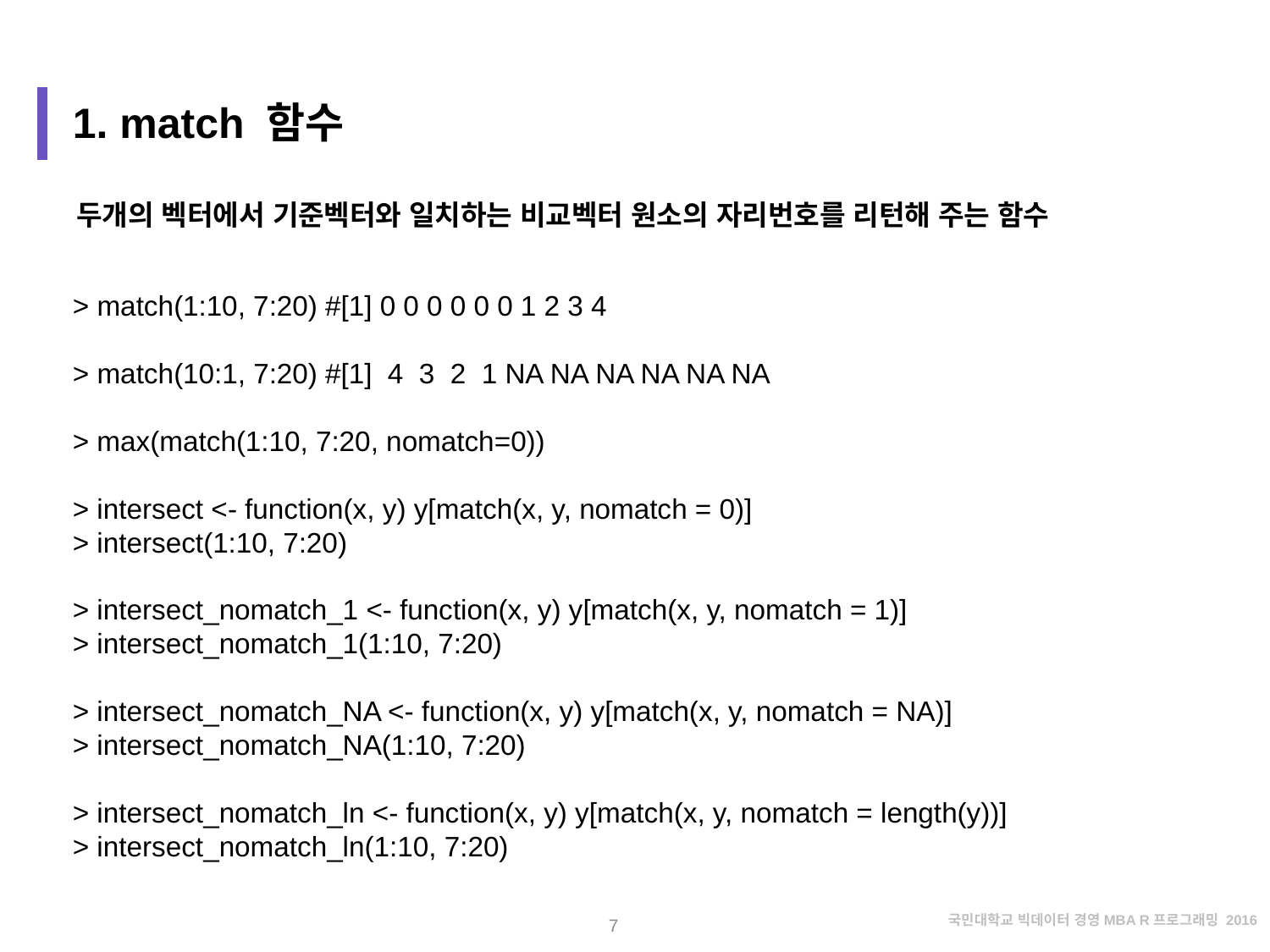

1. match 함수
두개의 벡터에서 기준벡터와 일치하는 비교벡터 원소의 자리번호를 리턴해 주는 함수
> match(1:10, 7:20) #[1] 0 0 0 0 0 0 1 2 3 4

> match(10:1, 7:20) #[1]  4  3  2  1 NA NA NA NA NA NA

> max(match(1:10, 7:20, nomatch=0))

> intersect <- function(x, y) y[match(x, y, nomatch = 0)]
> intersect(1:10, 7:20)

> intersect_nomatch_1 <- function(x, y) y[match(x, y, nomatch = 1)]
> intersect_nomatch_1(1:10, 7:20)

> intersect_nomatch_NA <- function(x, y) y[match(x, y, nomatch = NA)]
> intersect_nomatch_NA(1:10, 7:20)

> intersect_nomatch_ln <- function(x, y) y[match(x, y, nomatch = length(y))]
> intersect_nomatch_ln(1:10, 7:20)
7